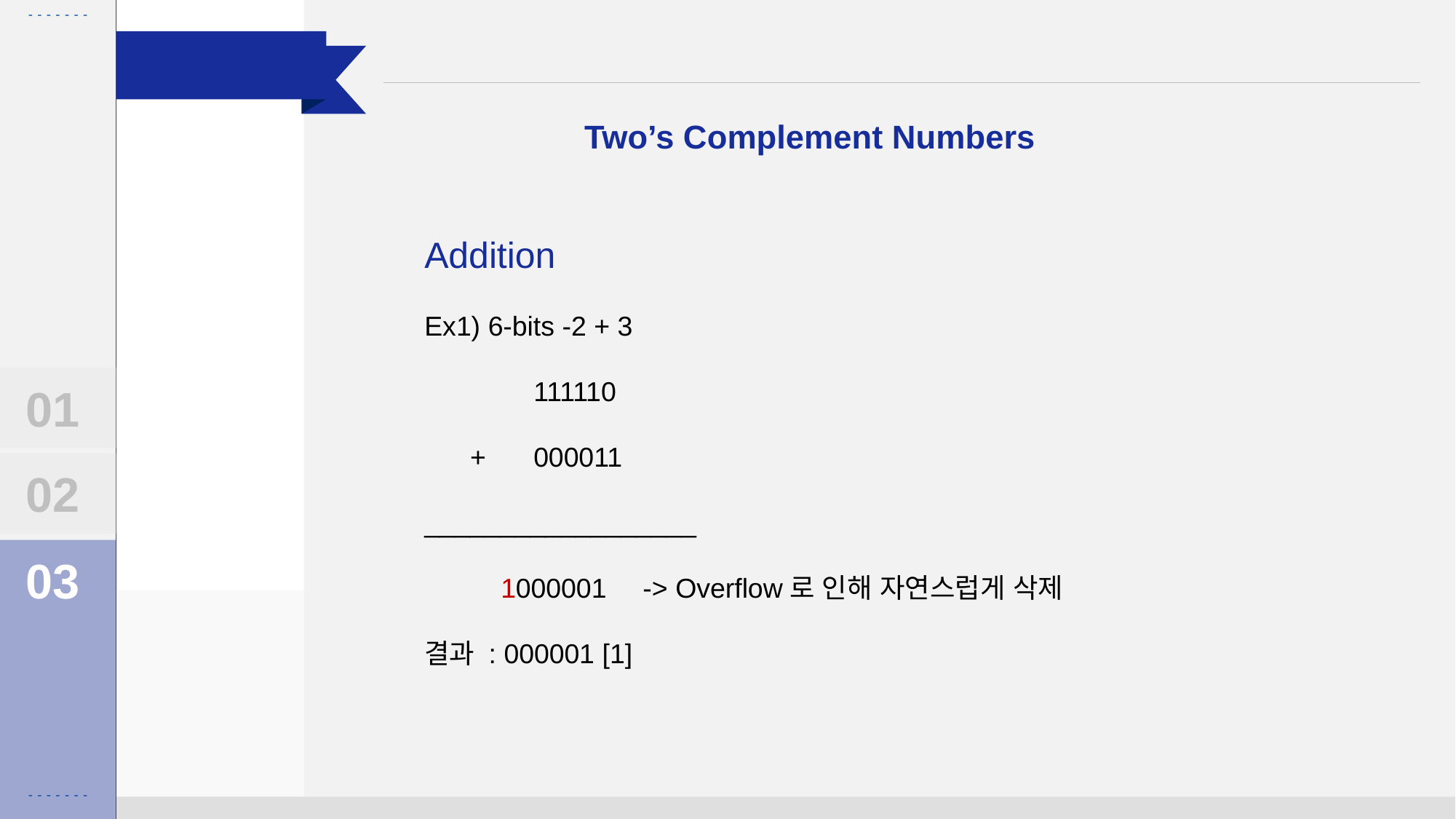

Two’s Complement Numbers
Addition
Ex1) 6-bits -2 + 3
	111110
      +	000011
__________________
          1000001	-> Overflow로 인해 자연스럽게 삭제
결과 : 000001 [1]